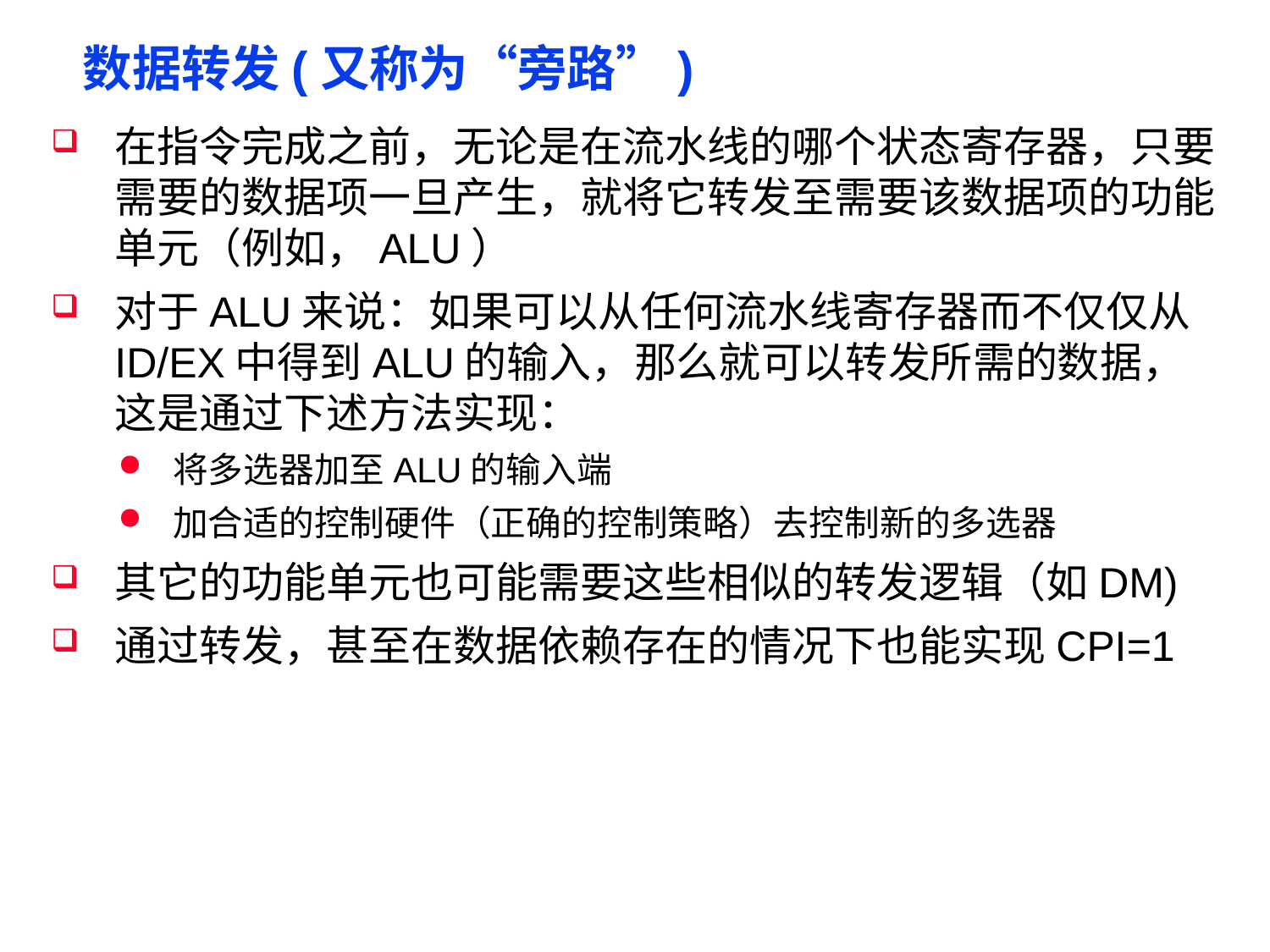

# 数据转发(又称为“旁路”)
在指令完成之前，无论是在流水线的哪个状态寄存器，只要需要的数据项一旦产生，就将它转发至需要该数据项的功能单元（例如，ALU）
对于ALU来说：如果可以从任何流水线寄存器而不仅仅从ID/EX中得到ALU的输入，那么就可以转发所需的数据，这是通过下述方法实现：
将多选器加至ALU的输入端
加合适的控制硬件（正确的控制策略）去控制新的多选器
其它的功能单元也可能需要这些相似的转发逻辑（如DM)
通过转发，甚至在数据依赖存在的情况下也能实现CPI=1